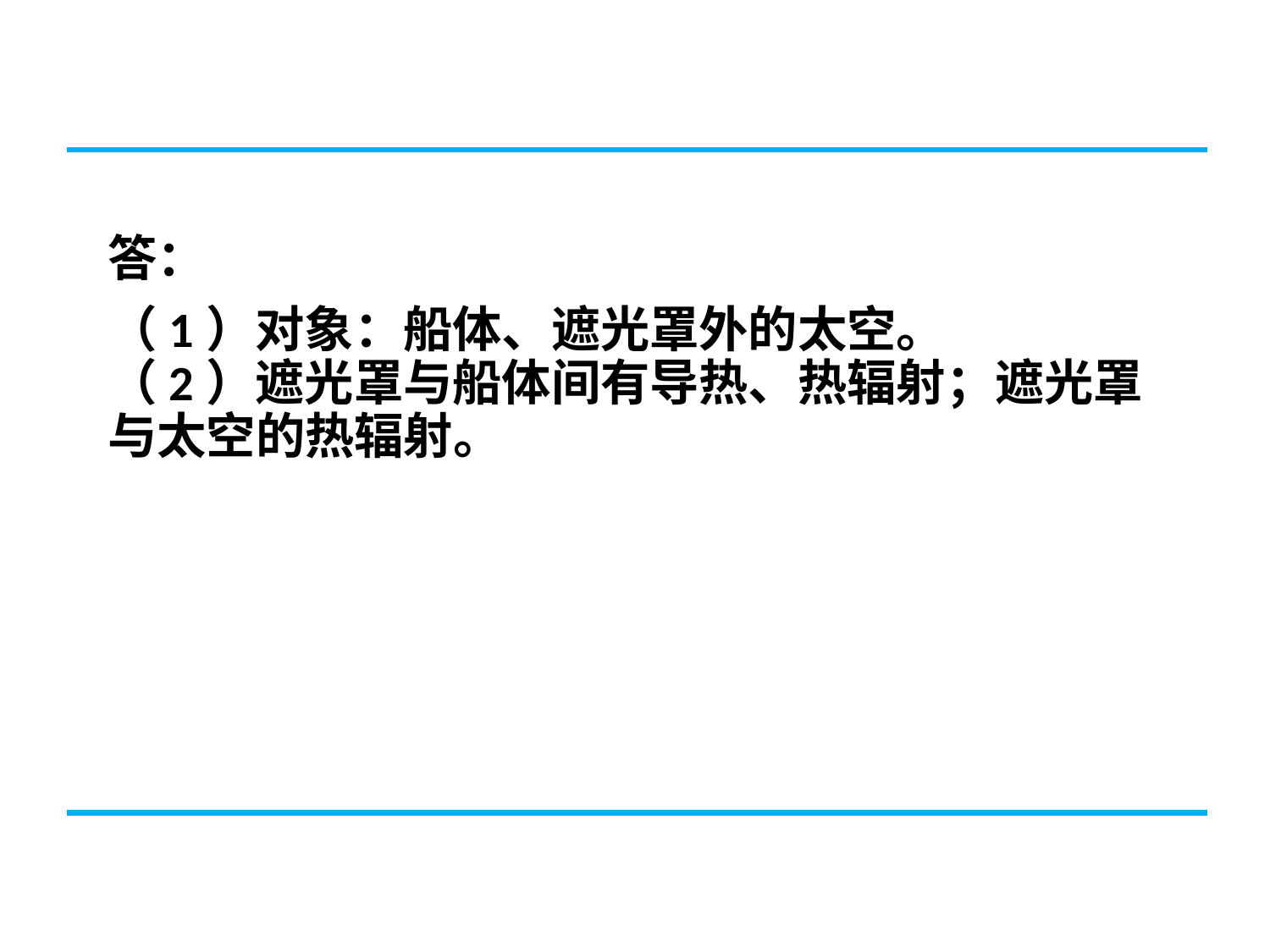

答：
（1）对象：船体、遮光罩外的太空。
（2）遮光罩与船体间有导热、热辐射；遮光罩与太空的热辐射。